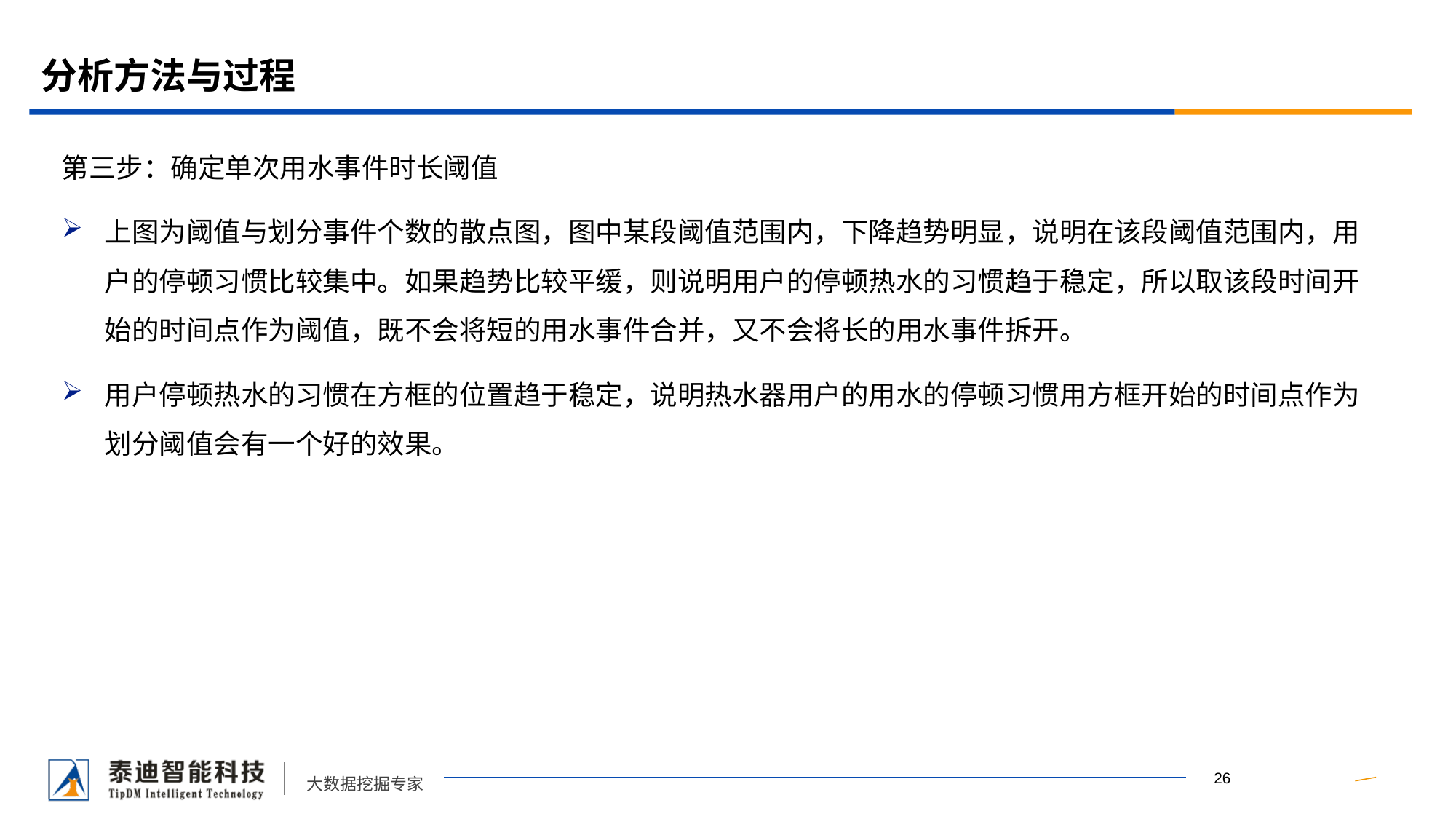

# 分析方法与过程
第三步：确定单次用水事件时长阈值
上图为阈值与划分事件个数的散点图，图中某段阈值范围内，下降趋势明显，说明在该段阈值范围内，用户的停顿习惯比较集中。如果趋势比较平缓，则说明用户的停顿热水的习惯趋于稳定，所以取该段时间开始的时间点作为阈值，既不会将短的用水事件合并，又不会将长的用水事件拆开。
用户停顿热水的习惯在方框的位置趋于稳定，说明热水器用户的用水的停顿习惯用方框开始的时间点作为划分阈值会有一个好的效果。